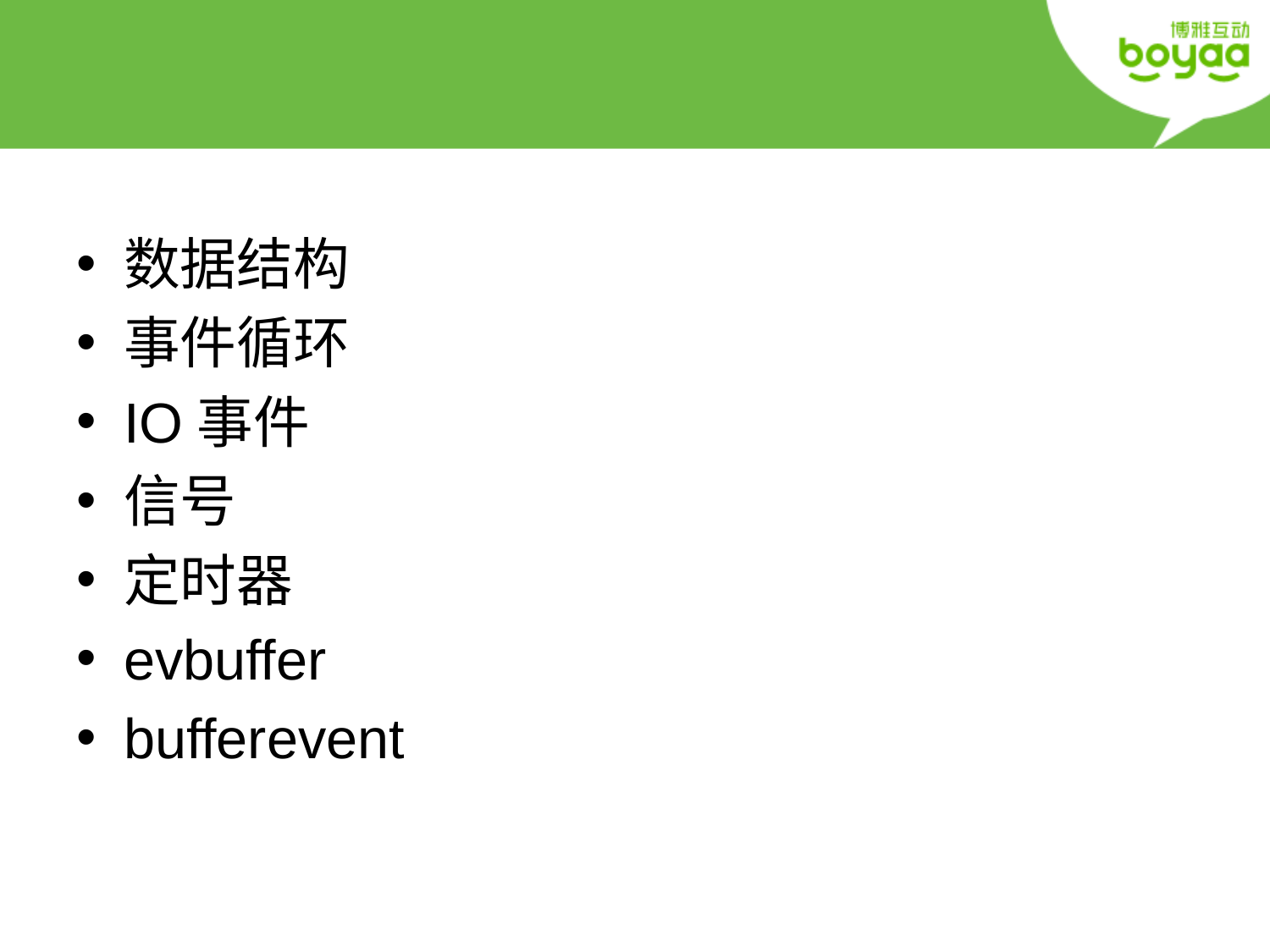

#
数据结构
事件循环
IO事件
信号
定时器
evbuffer
bufferevent